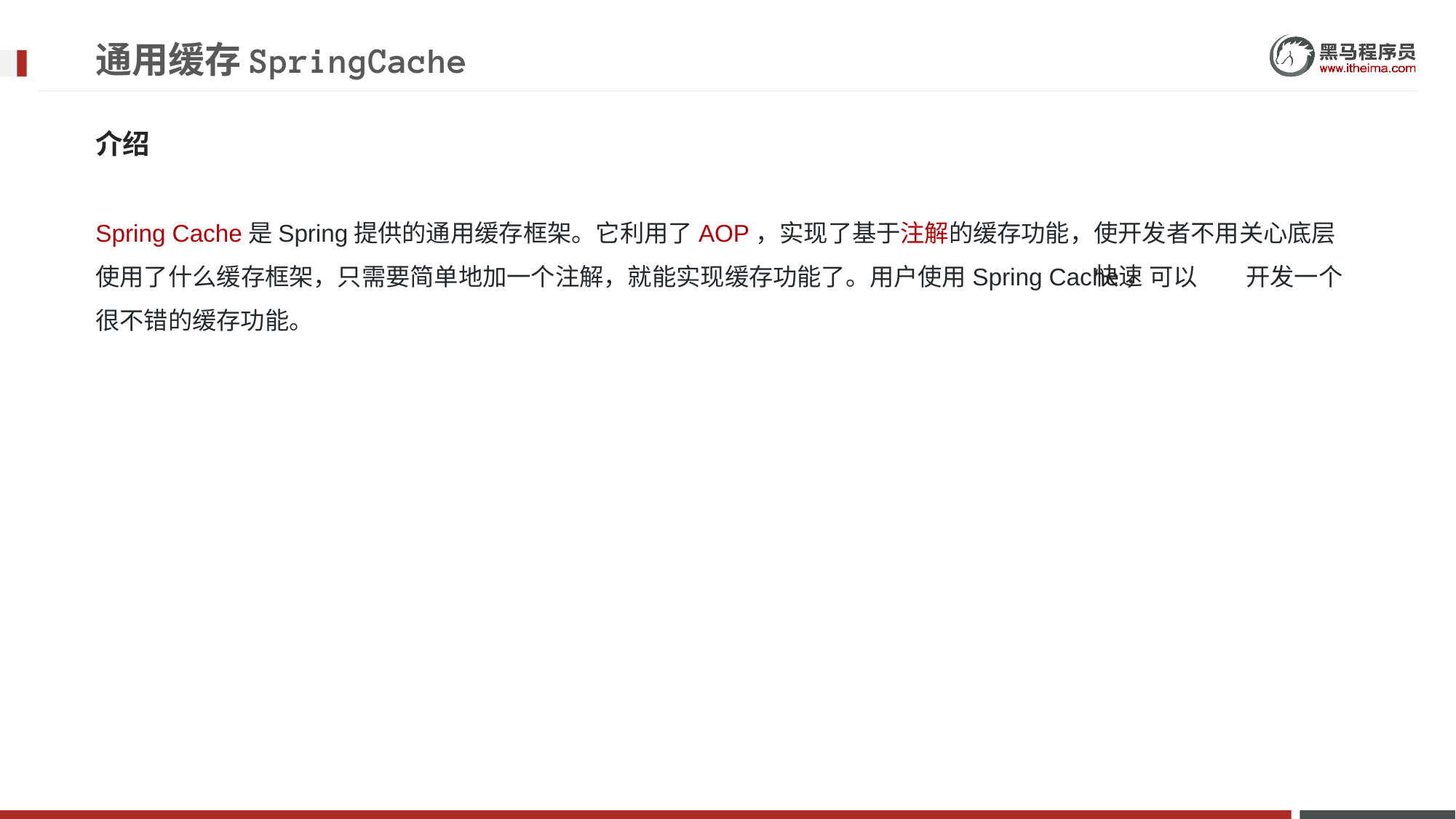

# 通用缓存SpringCache
介绍
Spring Cache是Spring提供的通用缓存框架。它利用了AOP，实现了基于注解的缓存功能，使开发者不用关心底层使用了什么缓存框架，只需要简单地加一个注解，就能实现缓存功能了。用户使用Spring Cache，可以快速开发一个很不错的缓存功能。
快速